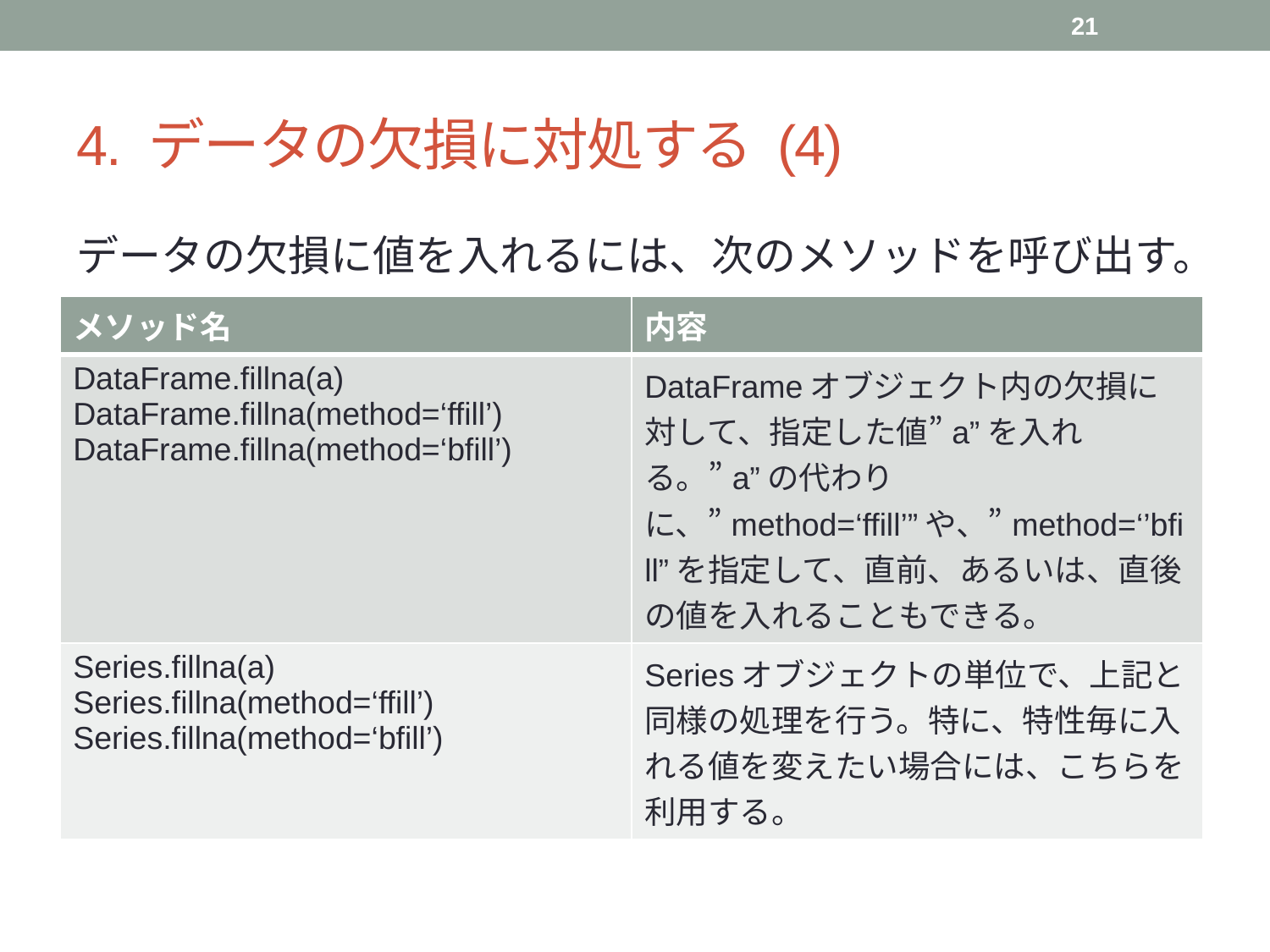

21
# 4. データの欠損に対処する (4)
データの欠損に値を入れるには、次のメソッドを呼び出す。

| メソッド名 | 内容 |
| --- | --- |
| DataFrame.fillna(a) DataFrame.fillna(method=‘ffill’) DataFrame.fillna(method=‘bfill’) | DataFrameオブジェクト内の欠損に対して、指定した値”a”を入れる。”a”の代わりに、”method=‘ffill’”や、”method=‘’bfill”を指定して、直前、あるいは、直後の値を入れることもできる。 |
| Series.fillna(a) Series.fillna(method=‘ffill’) Series.fillna(method=‘bfill’) | Seriesオブジェクトの単位で、上記と同様の処理を行う。特に、特性毎に入れる値を変えたい場合には、こちらを利用する。 |